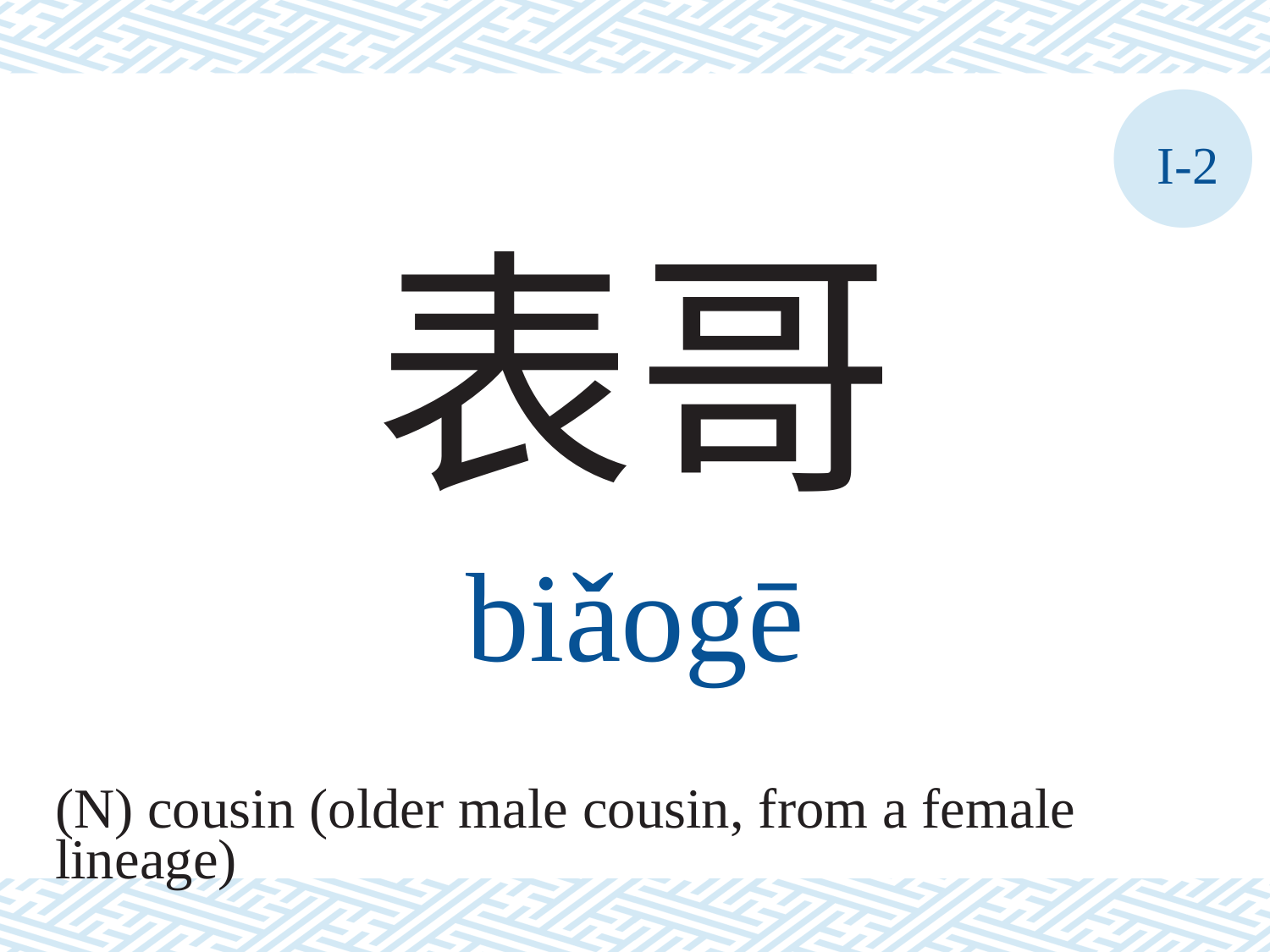

I-2
表哥
biǎogē
(N) cousin (older male cousin, from a female
lineage)